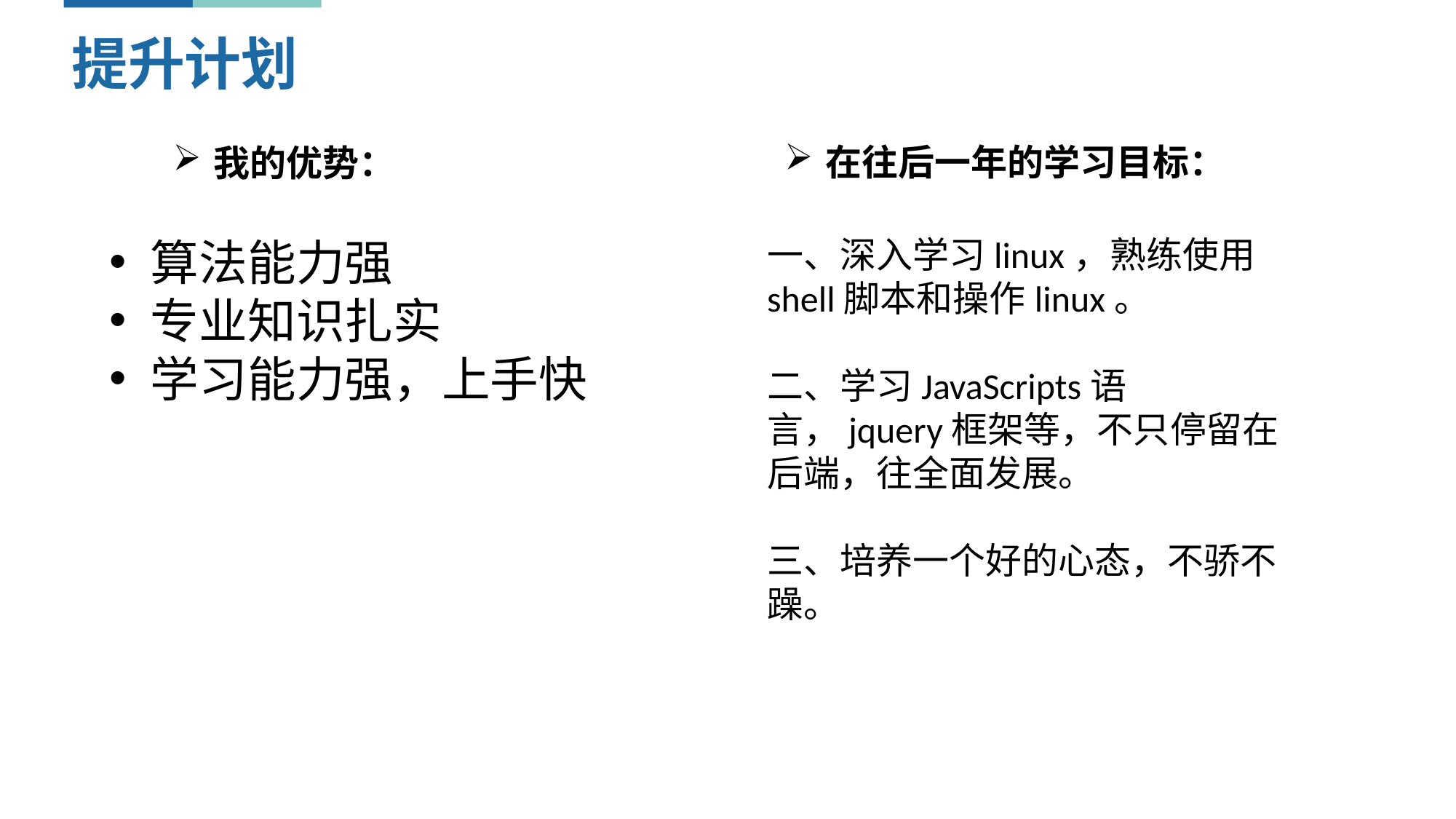

提升计划
在往后一年的学习目标：

我的优势：

算法能力强
专业知识扎实
学习能力强，上手快

一、深入学习linux，熟练使用shell脚本和操作linux。

二、学习JavaScripts语言，jquery框架等，不只停留在后端，往全面发展。

三、培养一个好的心态，不骄不躁。